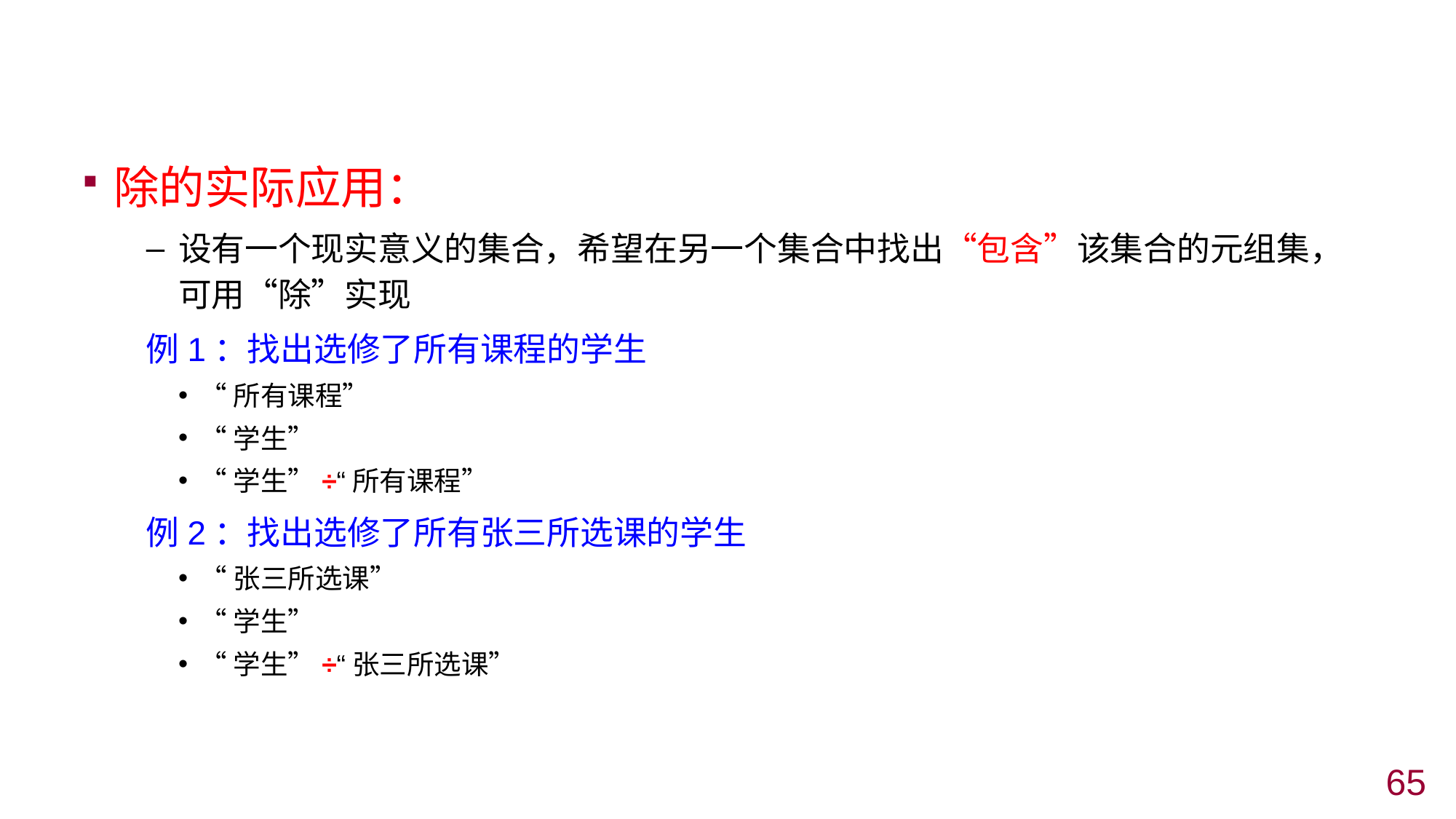

#
除的实际应用：
设有一个现实意义的集合，希望在另一个集合中找出“包含”该集合的元组集，可用“除”实现
例1：找出选修了所有课程的学生
“所有课程”
“学生”
“学生”÷“所有课程”
例2：找出选修了所有张三所选课的学生
“张三所选课”
“学生”
“学生”÷“张三所选课”
65